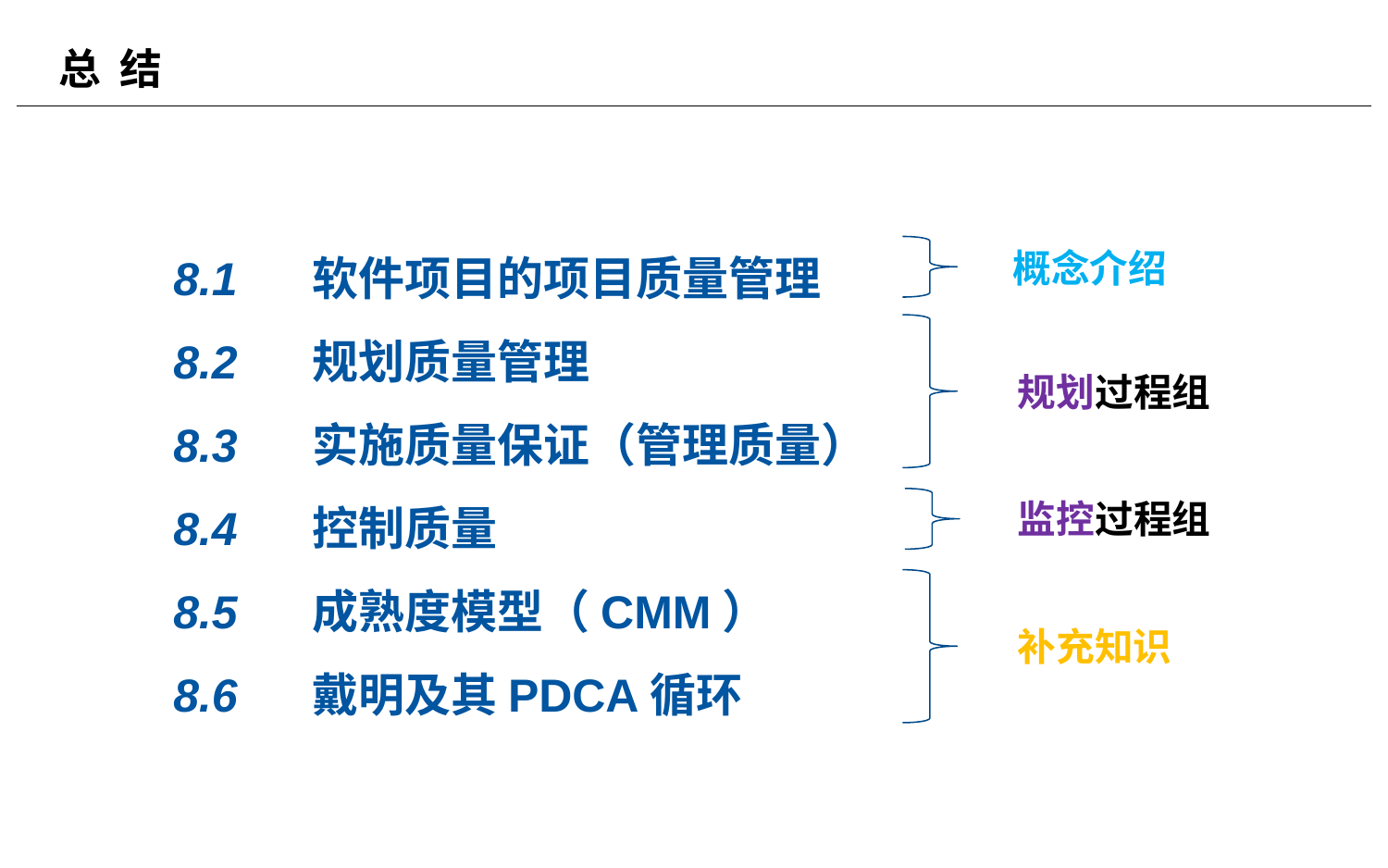

# 总  结
8.1	软件项目的项目质量管理
8.2	规划质量管理
8.3	实施质量保证（管理质量）
8.4	控制质量
8.5	成熟度模型（CMM）
8.6	戴明及其PDCA循环

概念介绍

规划过程组

监控过程组

补充知识